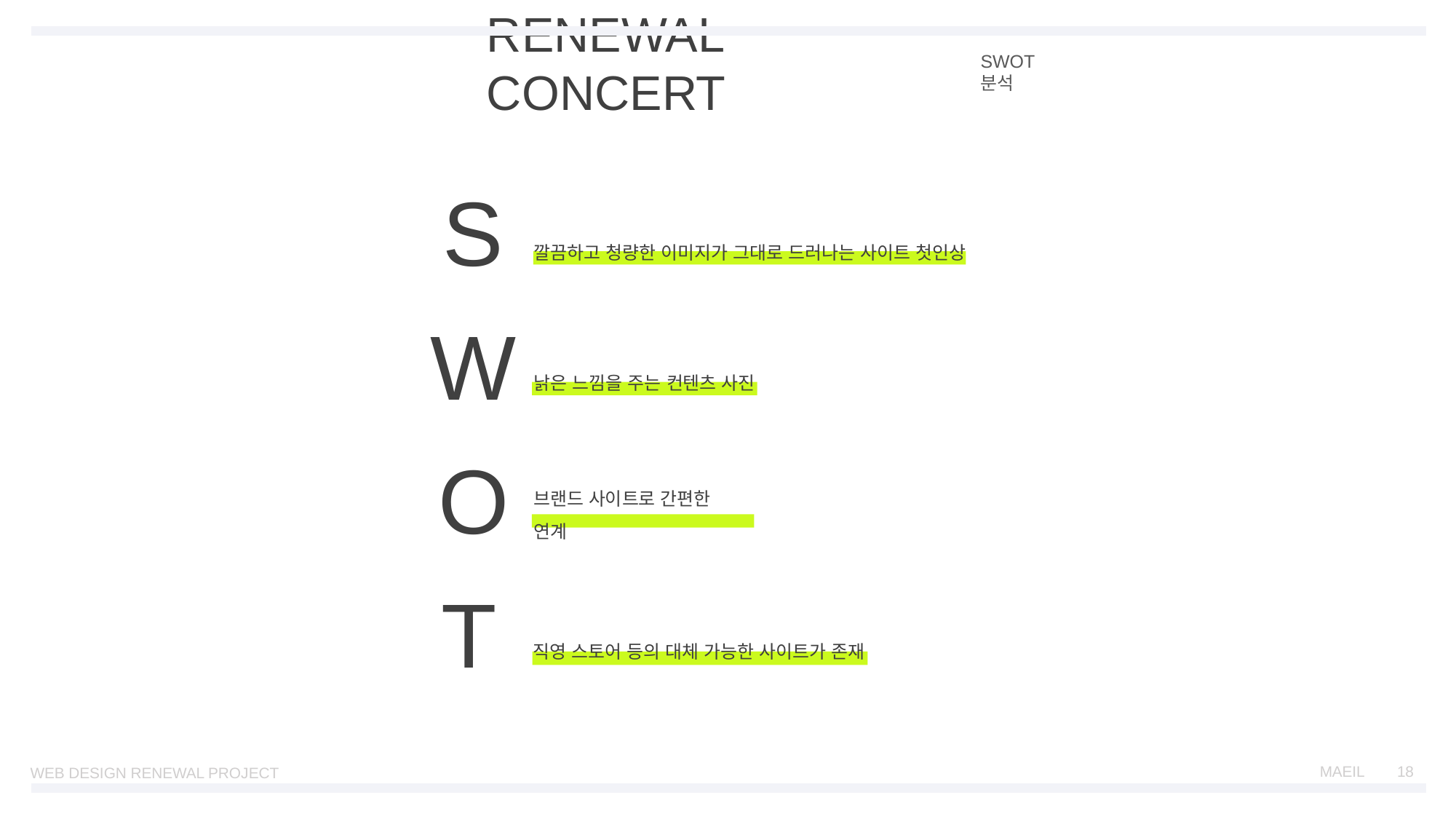

RENEWAL CONCERT
SWOT 분석
S
깔끔하고 청량한 이미지가 그대로 드러나는 사이트 첫인상

W
낡은 느낌을 주는 컨텐츠 사진

O
브랜드 사이트로 간편한 연계

T
직영 스토어 등의 대체 가능한 사이트가 존재

MAEIL
18
WEB DESIGN RENEWAL PROJECT